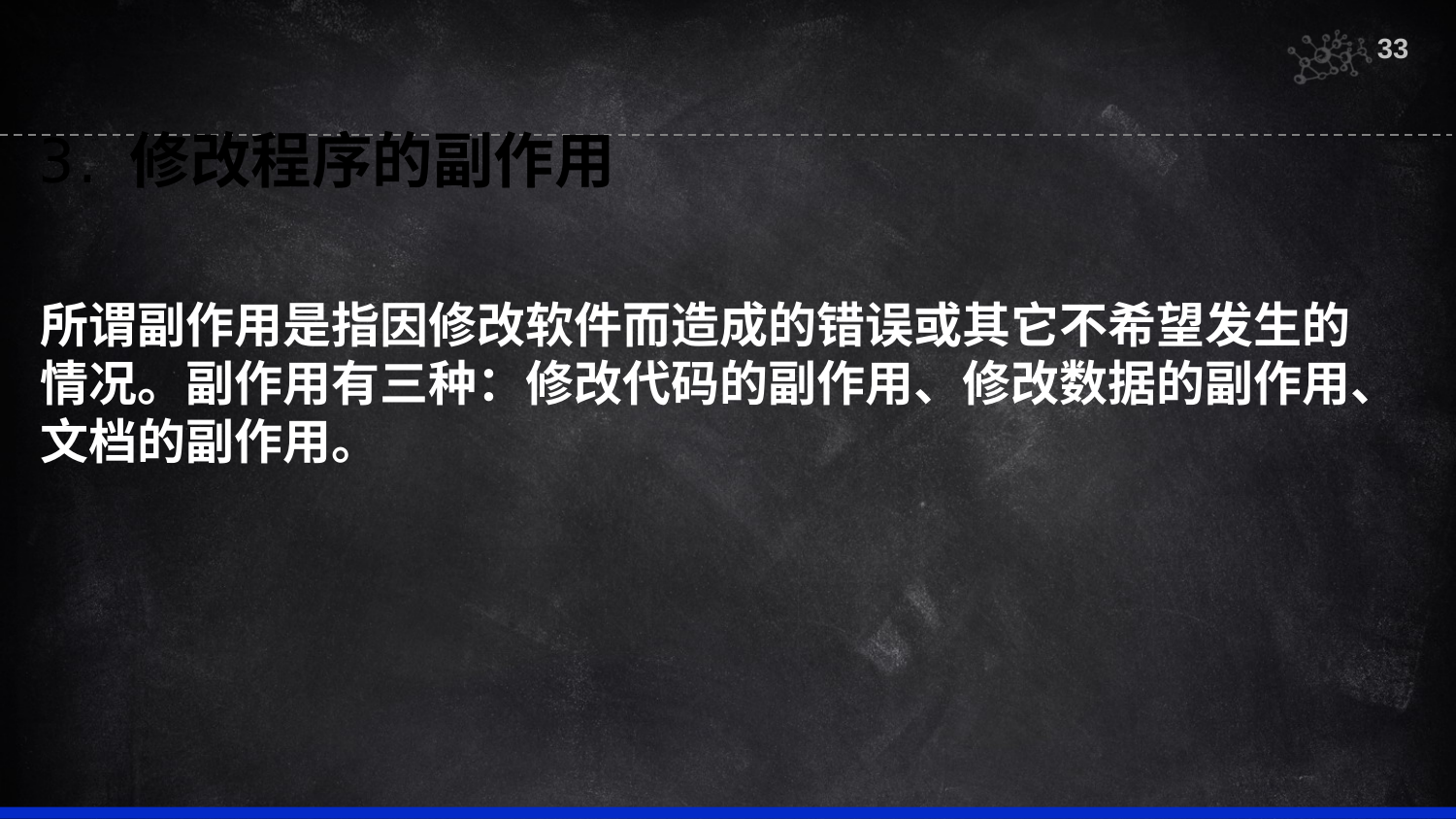

33
3. 修改程序的副作用

所谓副作用是指因修改软件而造成的错误或其它不希望发生的情况。副作用有三种：修改代码的副作用、修改数据的副作用、文档的副作用。